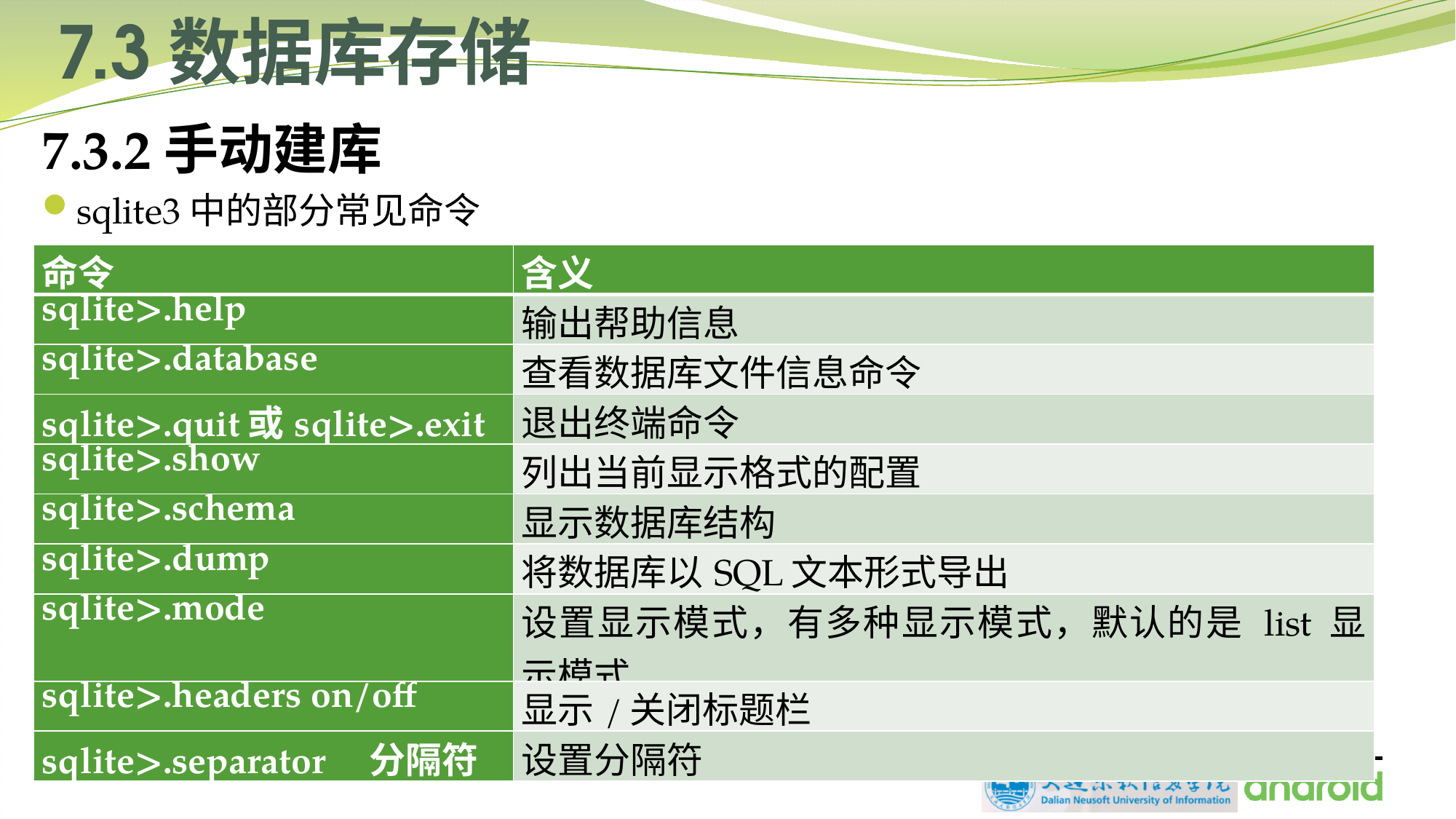

# 7.3数据库存储
7.3.2手动建库
sqlite3中的部分常见命令

| 命令 | 含义 |
| --- | --- |
| sqlite>.help | 输出帮助信息 |
| sqlite>.database | 查看数据库文件信息命令 |
| sqlite>.quit或sqlite>.exit | 退出终端命令 |
| sqlite>.show | 列出当前显示格式的配置 |
| sqlite>.schema | 显示数据库结构 |
| sqlite>.dump | 将数据库以SQL文本形式导出 |
| sqlite>.mode | 设置显示模式，有多种显示模式，默认的是 list 显示模式 |
| sqlite>.headers on/off | 显示/关闭标题栏 |
| sqlite>.separator    分隔符 | 设置分隔符 |